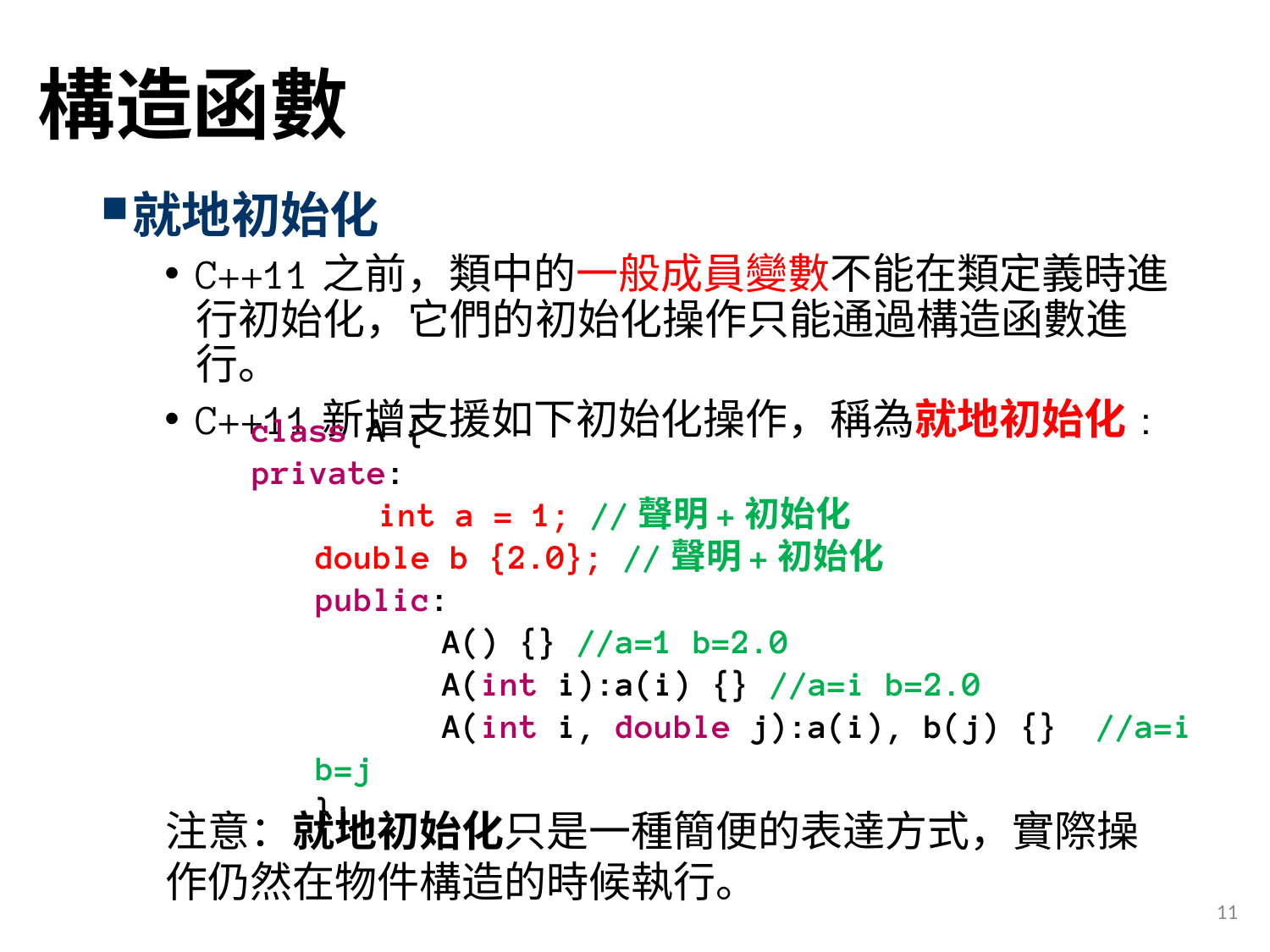

# 構造函數
就地初始化
C++11之前，類中的一般成員變數不能在類定義時進行初始化，它們的初始化操作只能通過構造函數進行。
C++11新增支援如下初始化操作，稱為就地初始化:

class A {
private:
	int a = 1; //聲明+初始化
double b {2.0}; //聲明+初始化
public:
	A() {} //a=1 b=2.0
	A(int i):a(i) {} //a=i b=2.0
	A(int i, double j):a(i), b(j) {}	 //a=i b=j
};
注意：就地初始化只是一種簡便的表達方式，實際操作仍然在物件構造的時候執行。
11